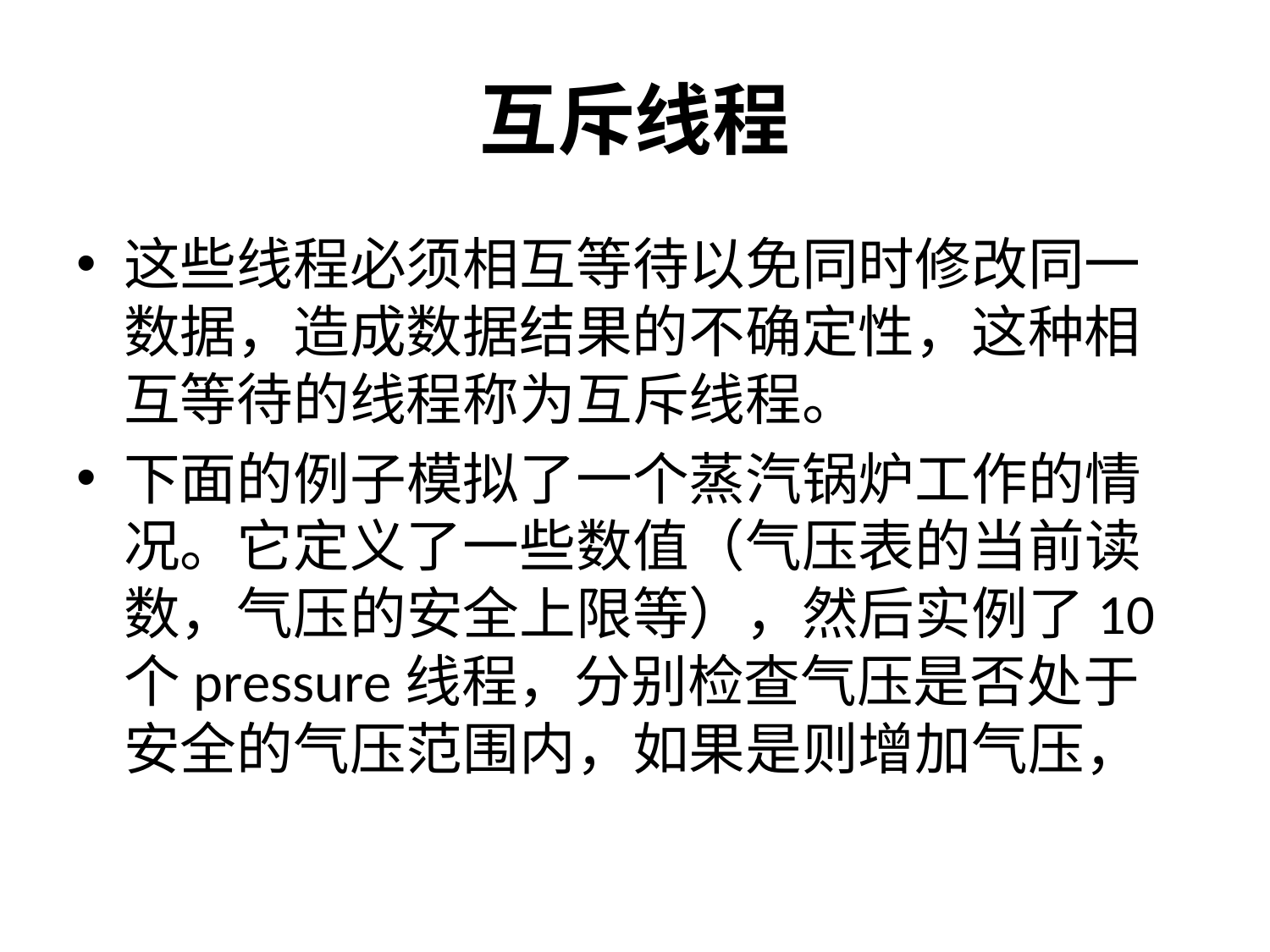

# 互斥线程
这些线程必须相互等待以免同时修改同一数据，造成数据结果的不确定性，这种相互等待的线程称为互斥线程。
下面的例子模拟了一个蒸汽锅炉工作的情况。它定义了一些数值（气压表的当前读数，气压的安全上限等），然后实例了10个pressure线程，分别检查气压是否处于安全的气压范围内，如果是则增加气压，